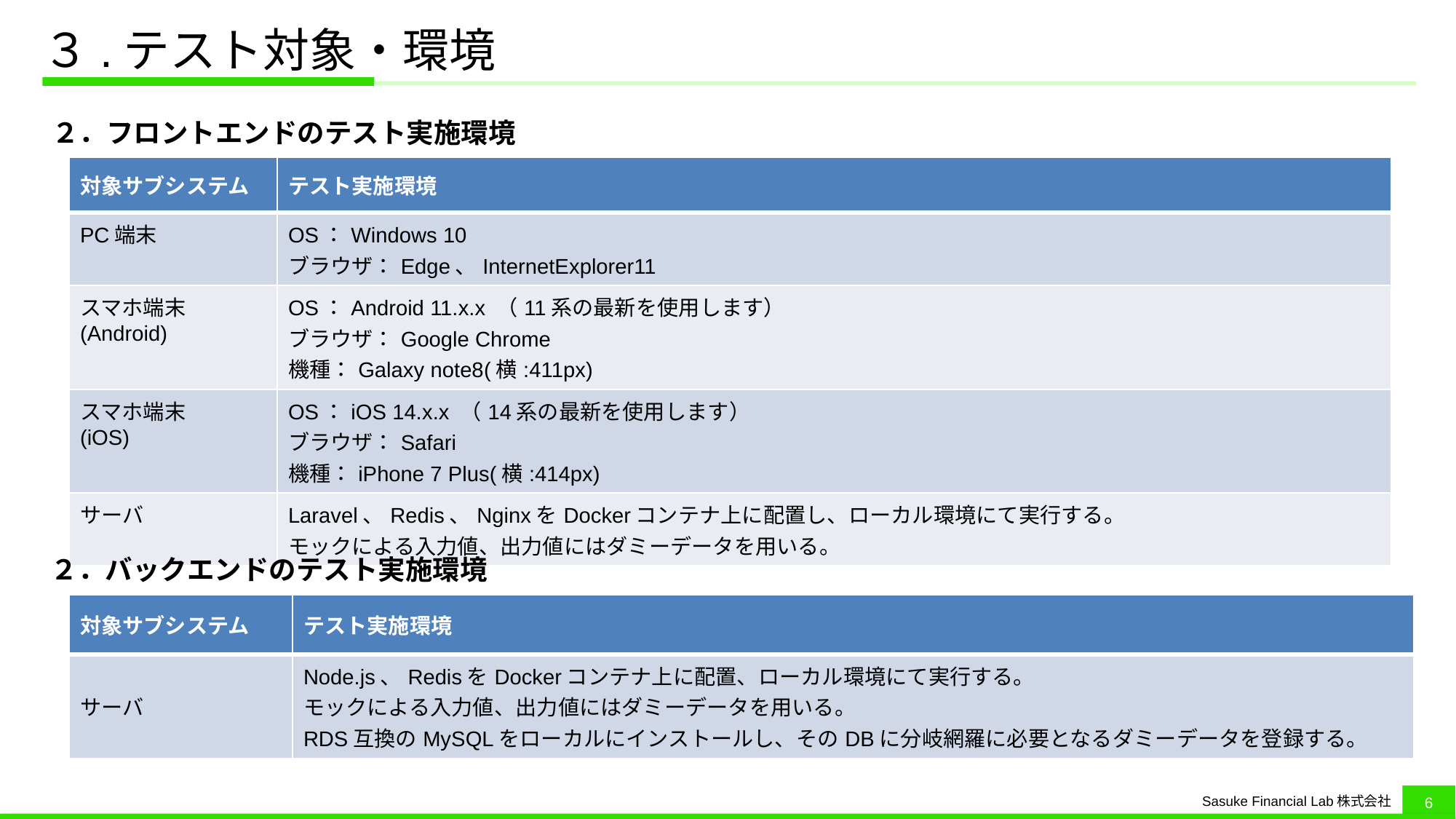

# ３.テスト対象・環境
２．フロントエンドのテスト実施環境

| 対象サブシステム | テスト実施環境 |
| --- | --- |
| PC端末 | OS：Windows 10 ブラウザ：Edge、InternetExplorer11 |
| スマホ端末 (Android) | OS：Android 11.x.x （11系の最新を使用します） ブラウザ：Google Chrome 機種：Galaxy note8(横:411px) |
| スマホ端末 (iOS) | OS：iOS 14.x.x （14系の最新を使用します） ブラウザ：Safari 機種：iPhone 7 Plus(横:414px) |
| サーバ | Laravel、Redis、NginxをDockerコンテナ上に配置し、ローカル環境にて実行する。 モックによる入力値、出力値にはダミーデータを用いる。 |
２．バックエンドのテスト実施環境

| 対象サブシステム | テスト実施環境 |
| --- | --- |
| サーバ | Node.js、RedisをDockerコンテナ上に配置、ローカル環境にて実行する。 モックによる入力値、出力値にはダミーデータを用いる。 RDS互換のMySQLをローカルにインストールし、そのDBに分岐網羅に必要となるダミーデータを登録する。 |
6
Sasuke Financial Lab株式会社